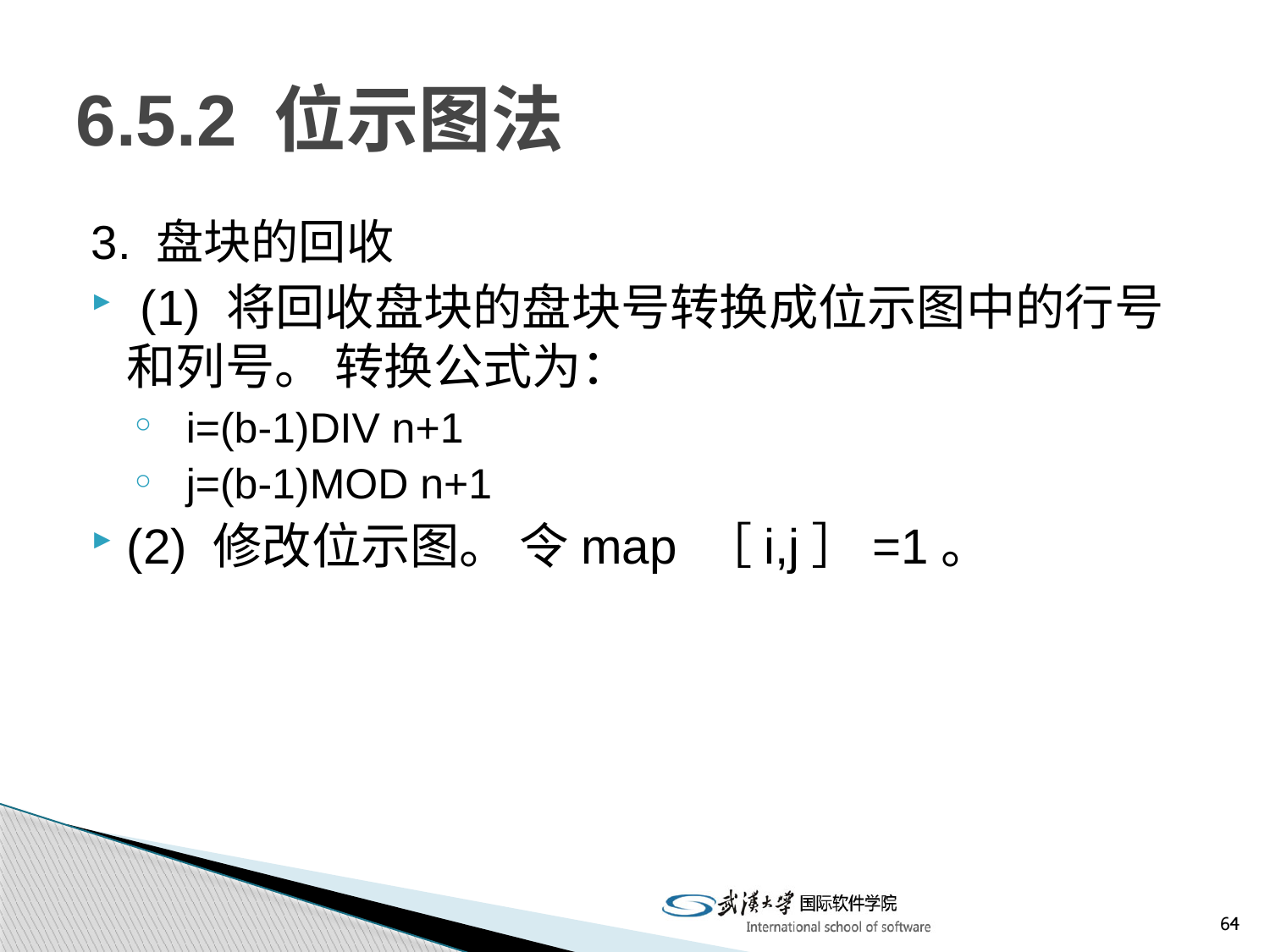

# 6.5.2 位示图法
3. 盘块的回收
 (1) 将回收盘块的盘块号转换成位示图中的行号和列号。 转换公式为：
  i=(b-1)DIV n+1
  j=(b-1)MOD n+1
(2) 修改位示图。 令map ［i,j］=1。
64